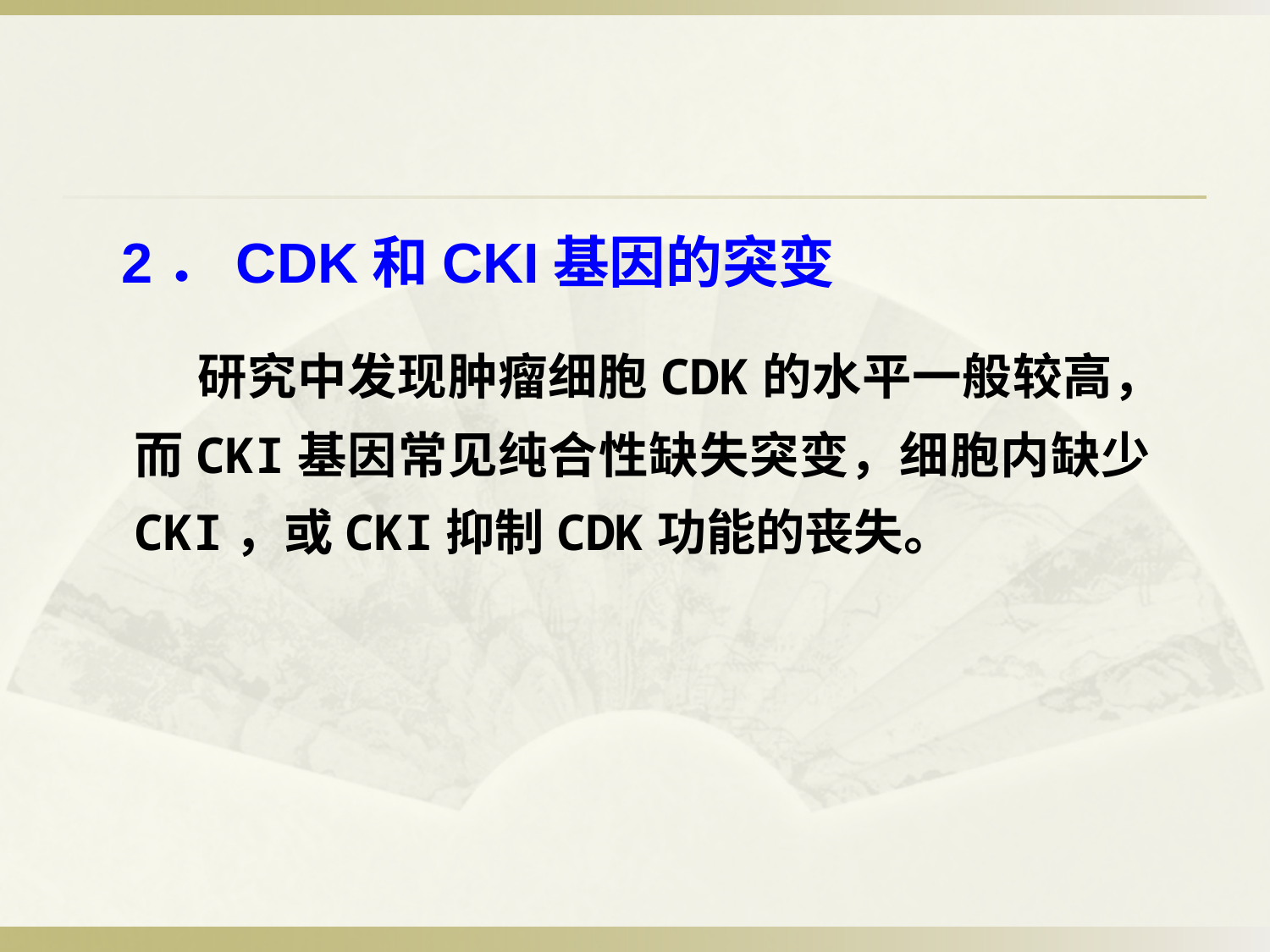

2．CDK和CKI基因的突变
　    研究中发现肿瘤细胞CDK的水平一般较高，而CKI基因常见纯合性缺失突变，细胞内缺少CKI，或CKI抑制CDK功能的丧失。